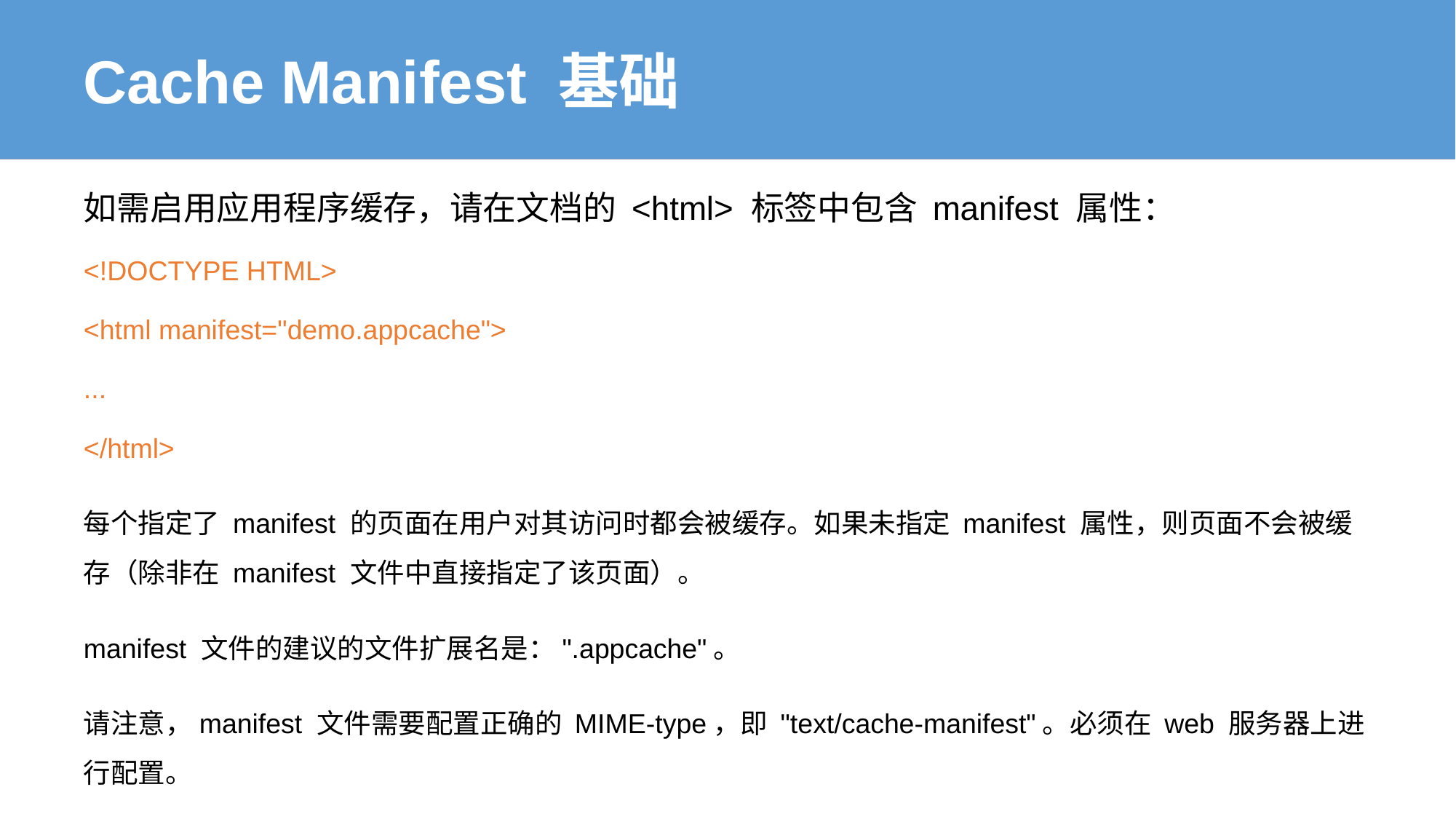

# Cache Manifest 基础
如需启用应用程序缓存，请在文档的 <html> 标签中包含 manifest 属性：
<!DOCTYPE HTML>
<html manifest="demo.appcache">
...
</html>
每个指定了 manifest 的页面在用户对其访问时都会被缓存。如果未指定 manifest 属性，则页面不会被缓存（除非在 manifest 文件中直接指定了该页面）。
manifest 文件的建议的文件扩展名是：".appcache"。
请注意，manifest 文件需要配置正确的 MIME-type，即 "text/cache-manifest"。必须在 web 服务器上进行配置。